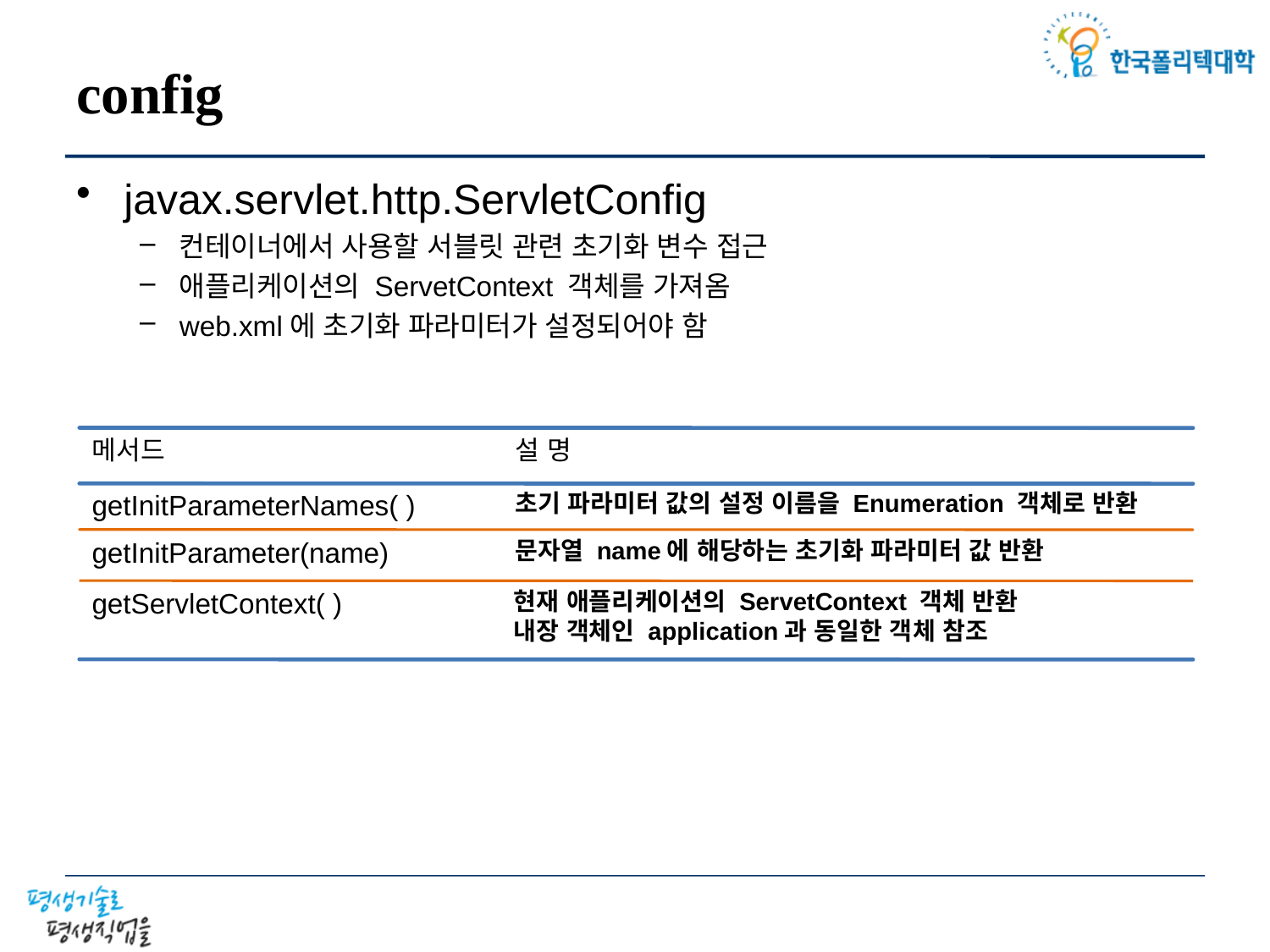

# config
javax.servlet.http.ServletConfig
컨테이너에서 사용할 서블릿 관련 초기화 변수 접근
애플리케이션의 ServetContext 객체를 가져옴
web.xml에 초기화 파라미터가 설정되어야 함

메서드
설 명

초기 파라미터 값의 설정 이름을 Enumeration 객체로 반환

getInitParameterNames( )

문자열 name에 해당하는 초기화 파라미터 값 반환

getInitParameter(name)

getServletContext( )

현재 애플리케이션의 ServetContext 객체 반환
내장 객체인 application과 동일한 객체 참조